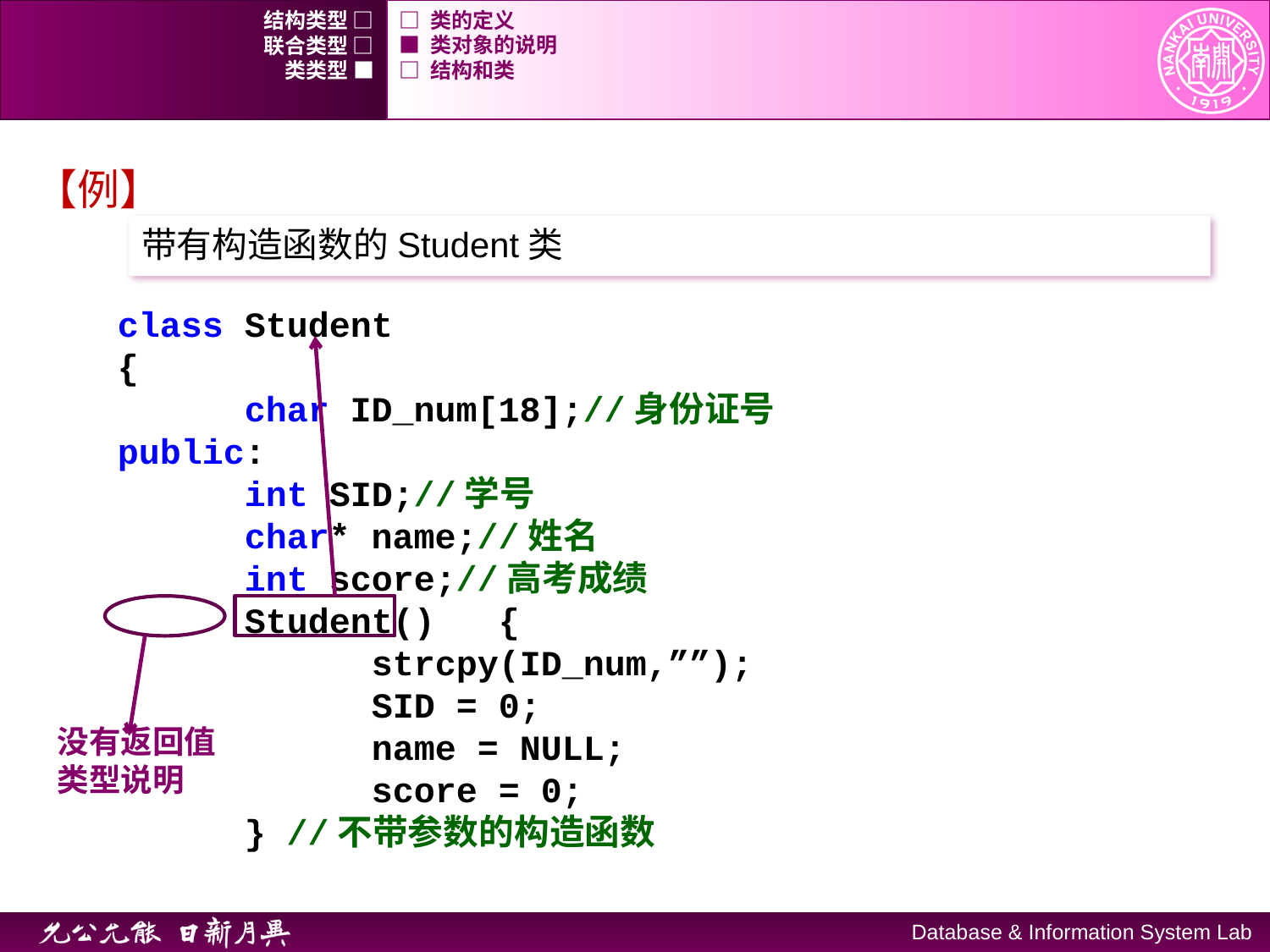

结构类型 □
□ 类的定义
联合类型 □
■ 类对象的说明
类类型 ■
□ 结构和类

【例】
带有构造函数的Student类
class Student
{
	char ID_num[18];//身份证号
public:
	int SID;//学号
	char* name;//姓名
	int score;//高考成绩
	Student()	{
		strcpy(ID_num,””);
		SID = 0;
		name = NULL;
		score = 0;
	} //不带参数的构造函数

没有返回值类型说明